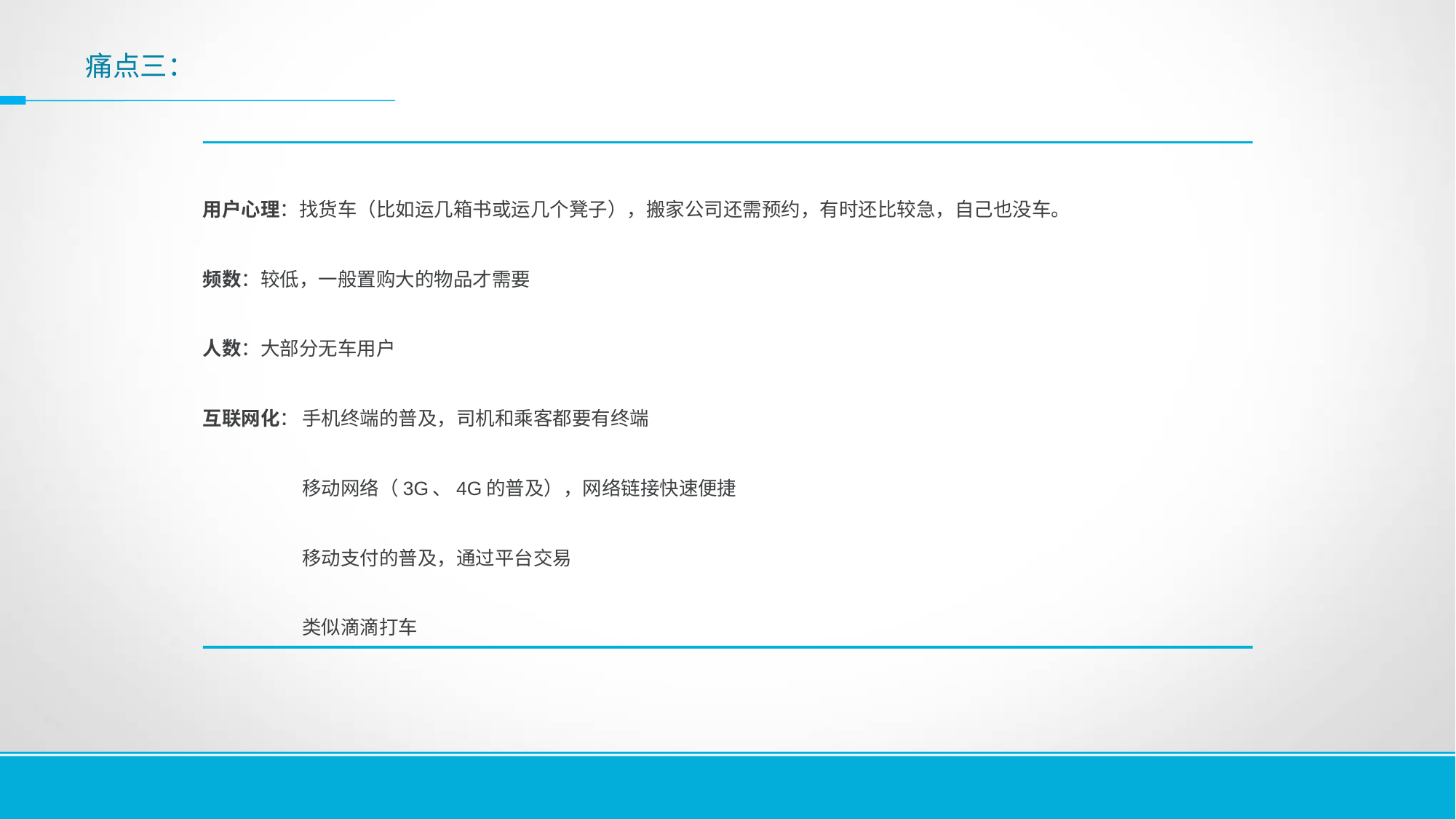

痛点三：
用户心理：找货车（比如运几箱书或运几个凳子），搬家公司还需预约，有时还比较急，自己也没车。
频数：较低，一般置购大的物品才需要
人数：大部分无车用户
互联网化：	手机终端的普及，司机和乘客都要有终端
	移动网络（3G、4G的普及），网络链接快速便捷
	移动支付的普及，通过平台交易
	类似滴滴打车